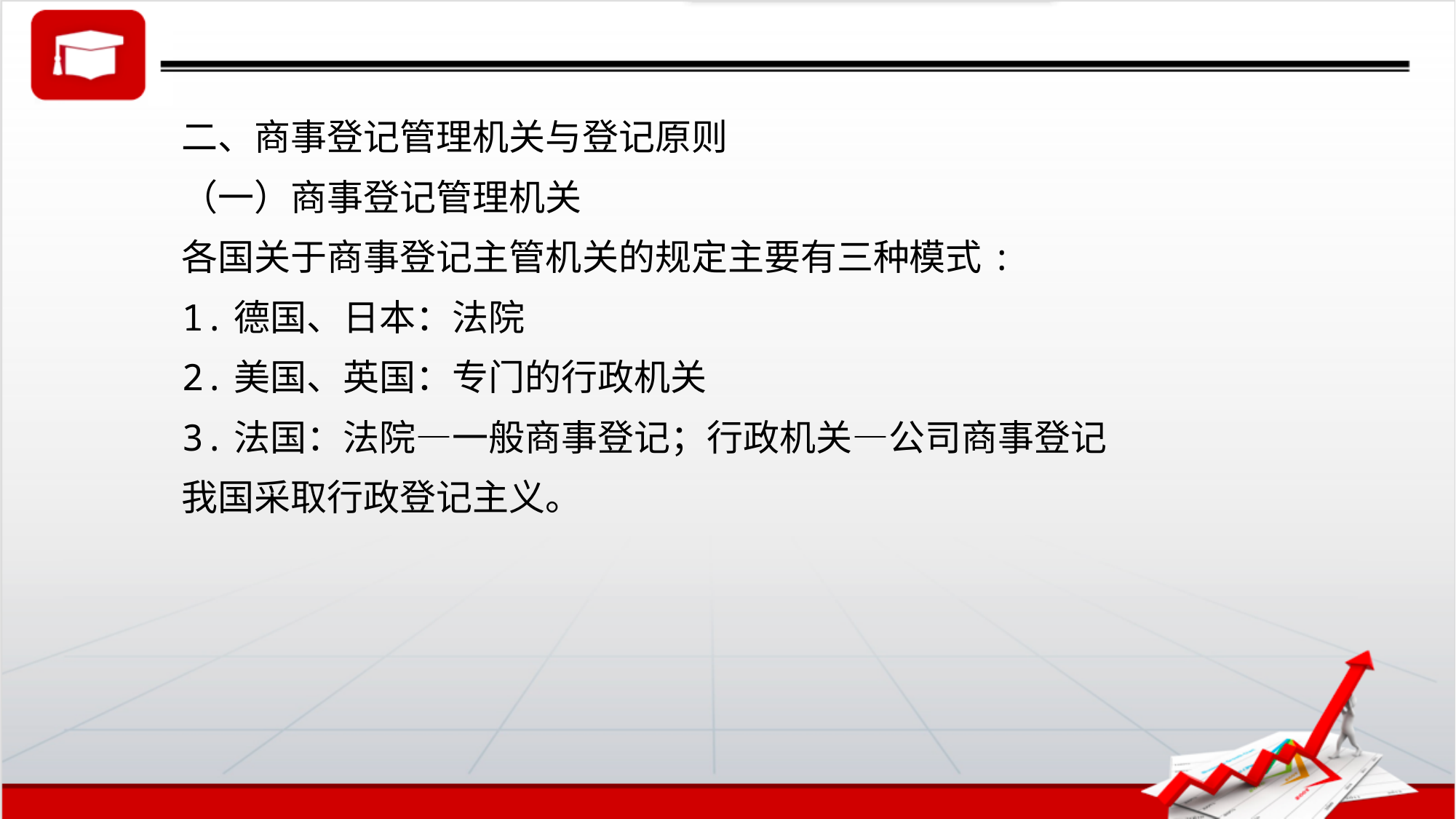

二、商事登记管理机关与登记原则
（一）商事登记管理机关
各国关于商事登记主管机关的规定主要有三种模式:
1.德国、日本：法院
2.美国、英国：专门的行政机关
3.法国：法院—一般商事登记；行政机关—公司商事登记
我国采取行政登记主义。